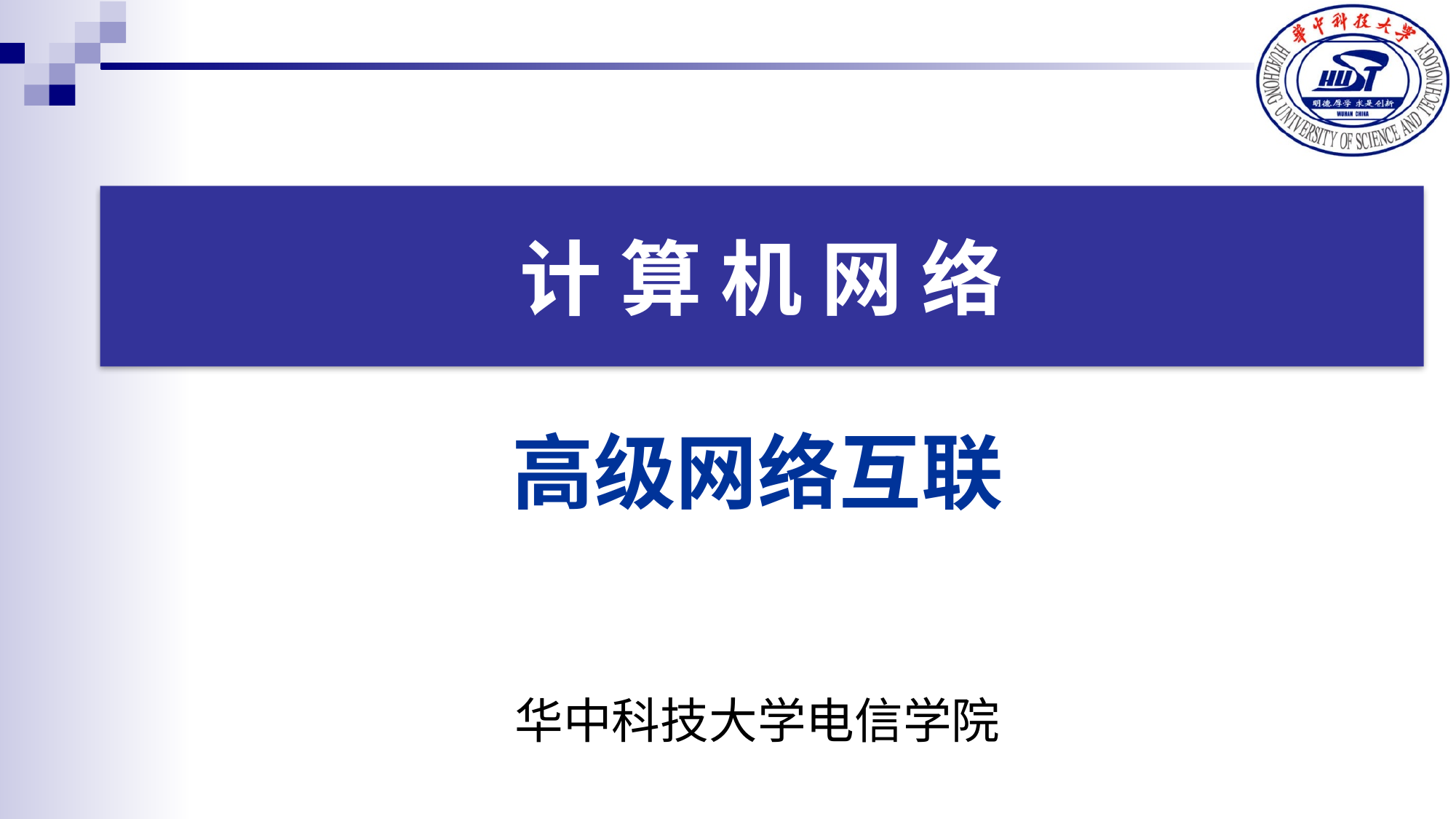

计 算 机 网 络
# 高级网络互联
华中科技大学电信学院